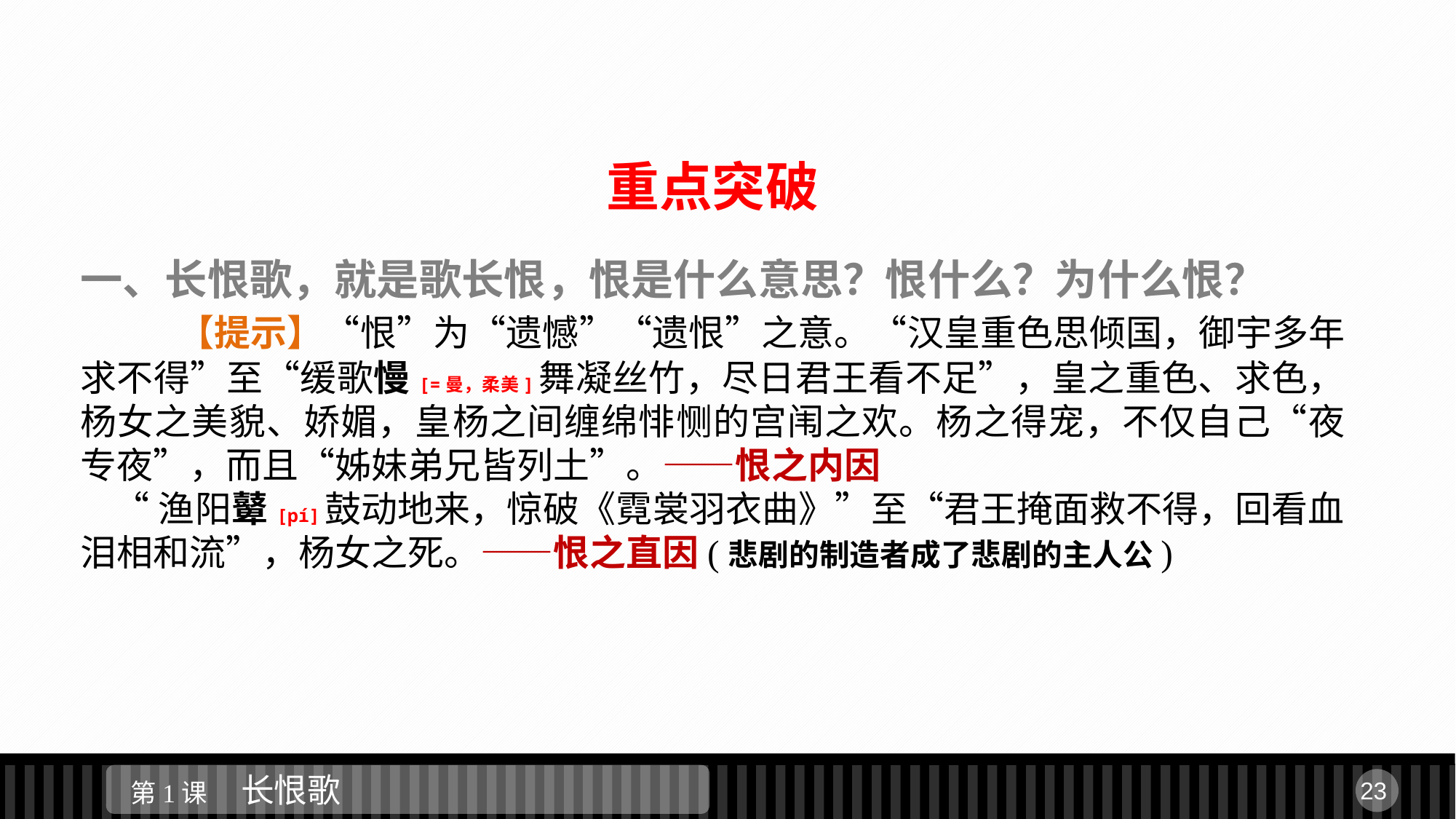

重点突破
一、长恨歌，就是歌长恨，恨是什么意思？恨什么？为什么恨？
         【提示】“恨”为“遗憾”“遗恨”之意。“汉皇重色思倾国，御宇多年求不得”至“缓歌慢[=曼，柔美]舞凝丝竹，尽日君王看不足”，皇之重色、求色，杨女之美貌、娇媚，皇杨之间缠绵悱恻的宫闱之欢。杨之得宠，不仅自己“夜专夜”，而且“姊妹弟兄皆列土”。——恨之内因
    “渔阳鼙[pí]鼓动地来，惊破《霓裳羽衣曲》”至“君王掩面救不得，回看血泪相和流”，杨女之死。——恨之直因(悲剧的制造者成了悲剧的主人公)